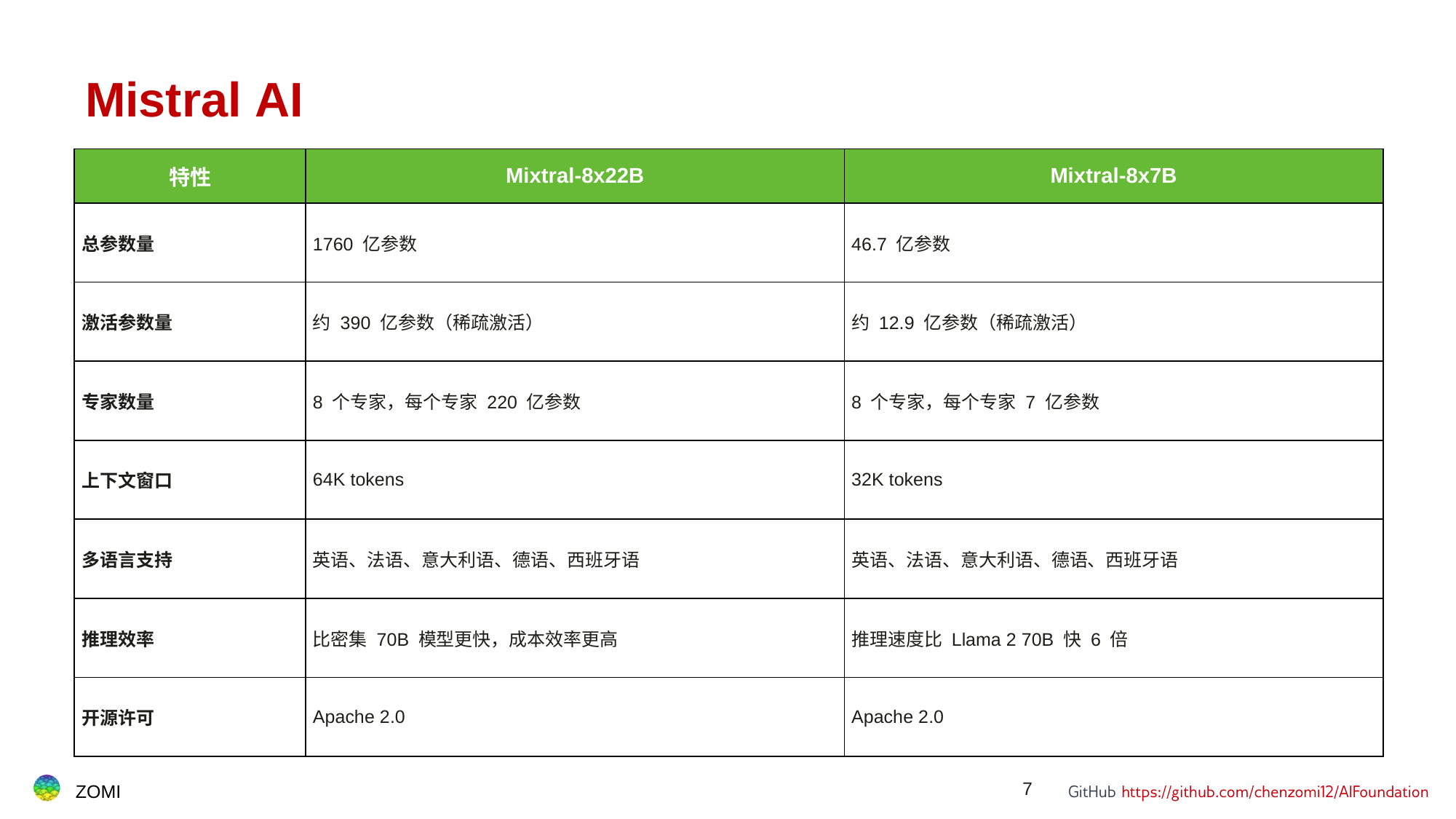

# Mistral AI
| 特性 | Mixtral-8x22B | Mixtral-8x7B |
| --- | --- | --- |
| 总参数量 | 1760 亿参数 | 46.7 亿参数 |
| 激活参数量 | 约 390 亿参数（稀疏激活） | 约 12.9 亿参数（稀疏激活） |
| 专家数量 | 8 个专家，每个专家 220 亿参数 | 8 个专家，每个专家 7 亿参数 |
| 上下文窗口 | 64K tokens | 32K tokens |
| 多语言支持 | 英语、法语、意大利语、德语、西班牙语 | 英语、法语、意大利语、德语、西班牙语 |
| 推理效率 | 比密集 70B 模型更快，成本效率更高 | 推理速度比 Llama 2 70B 快 6 倍 |
| 开源许可 | Apache 2.0 | Apache 2.0 |